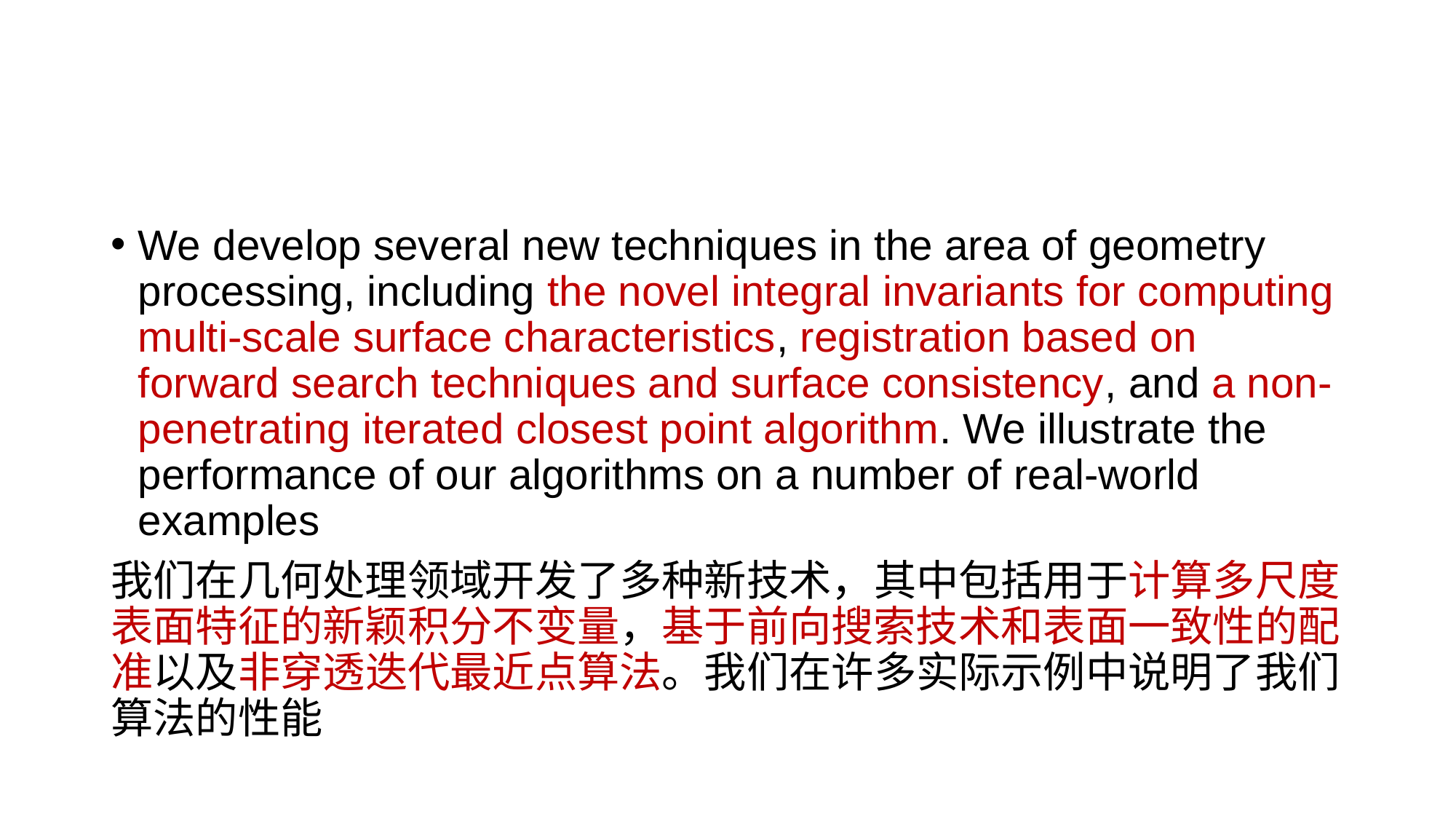

#
We develop several new techniques in the area of geometry processing, including the novel integral invariants for computing multi-scale surface characteristics, registration based on forward search techniques and surface consistency, and a non-penetrating iterated closest point algorithm. We illustrate the performance of our algorithms on a number of real-world examples
我们在几何处理领域开发了多种新技术，其中包括用于计算多尺度表面特征的新颖积分不变量，基于前向搜索技术和表面一致性的配准以及非穿透迭代最近点算法。我们在许多实际示例中说明了我们算法的性能